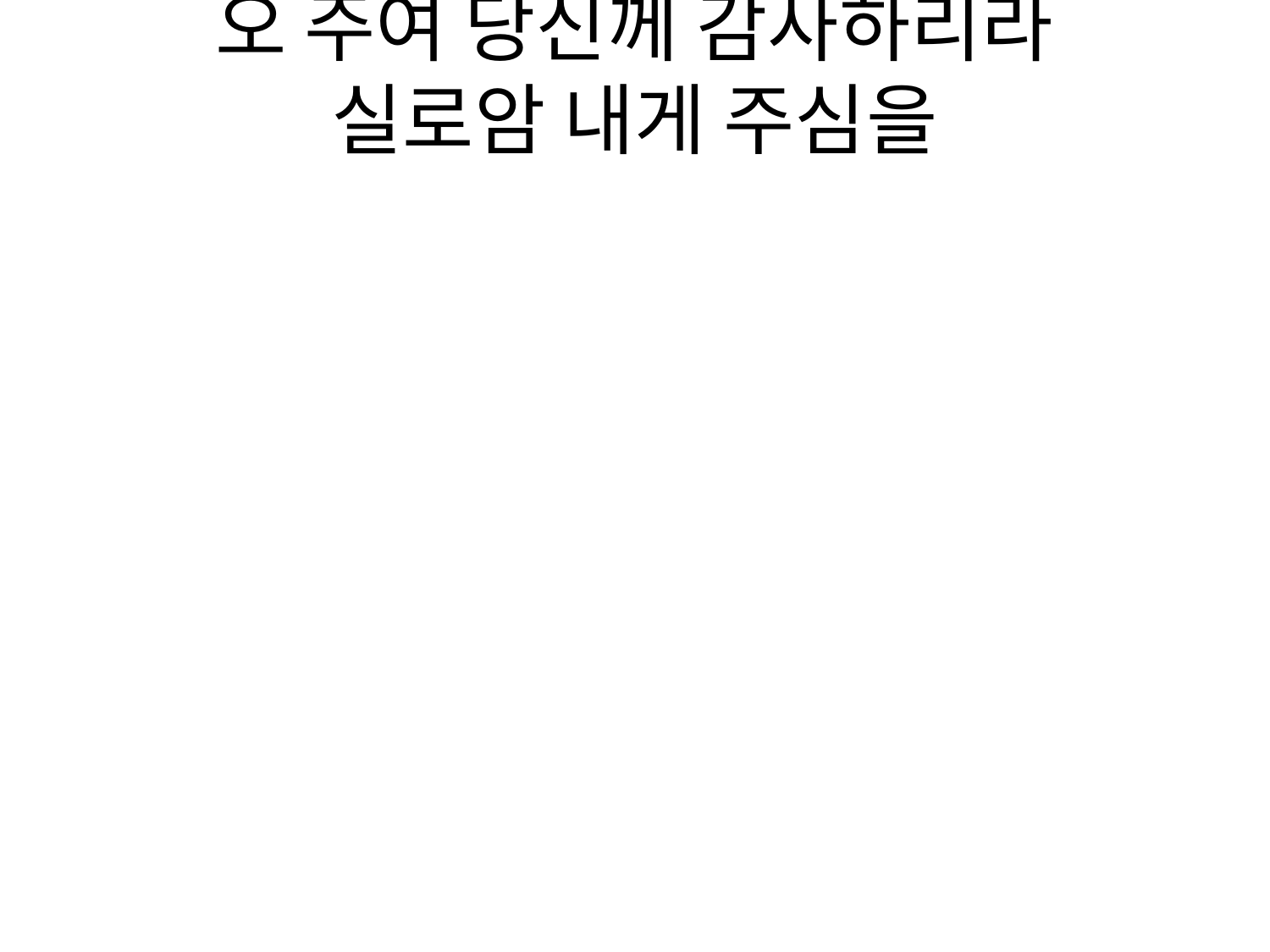

# 오 주여 당신께 감사하리라
실로암 내게 주심을